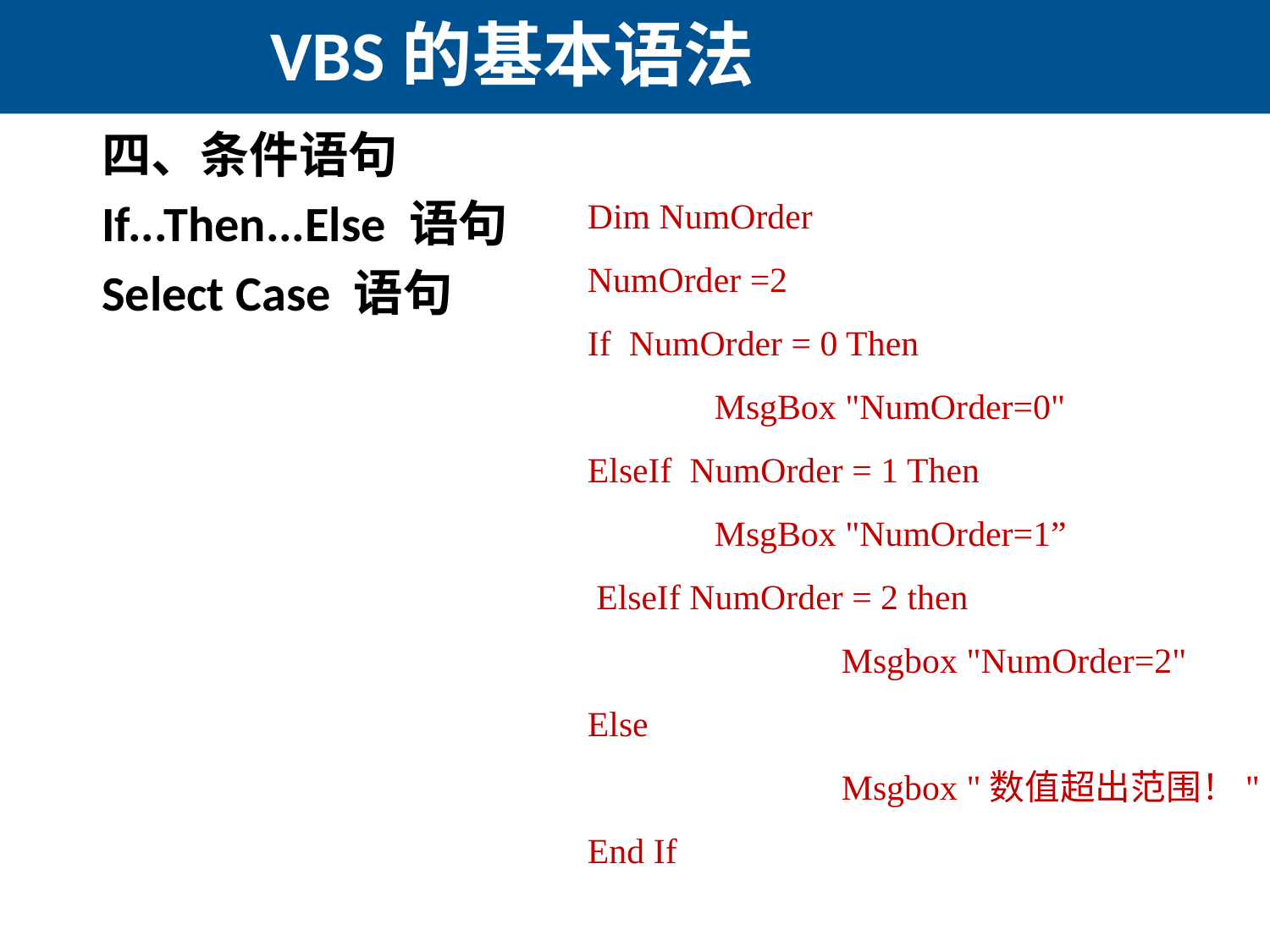

# VBS的基本语法
四、条件语句
If...Then...Else 语句
Select Case 语句

Dim NumOrder
NumOrder =2
If  NumOrder = 0 Then
	MsgBox "NumOrder=0"
ElseIf  NumOrder = 1 Then
	MsgBox "NumOrder=1”
 ElseIf NumOrder = 2 then
		Msgbox "NumOrder=2"
Else
		Msgbox "数值超出范围！"
End If